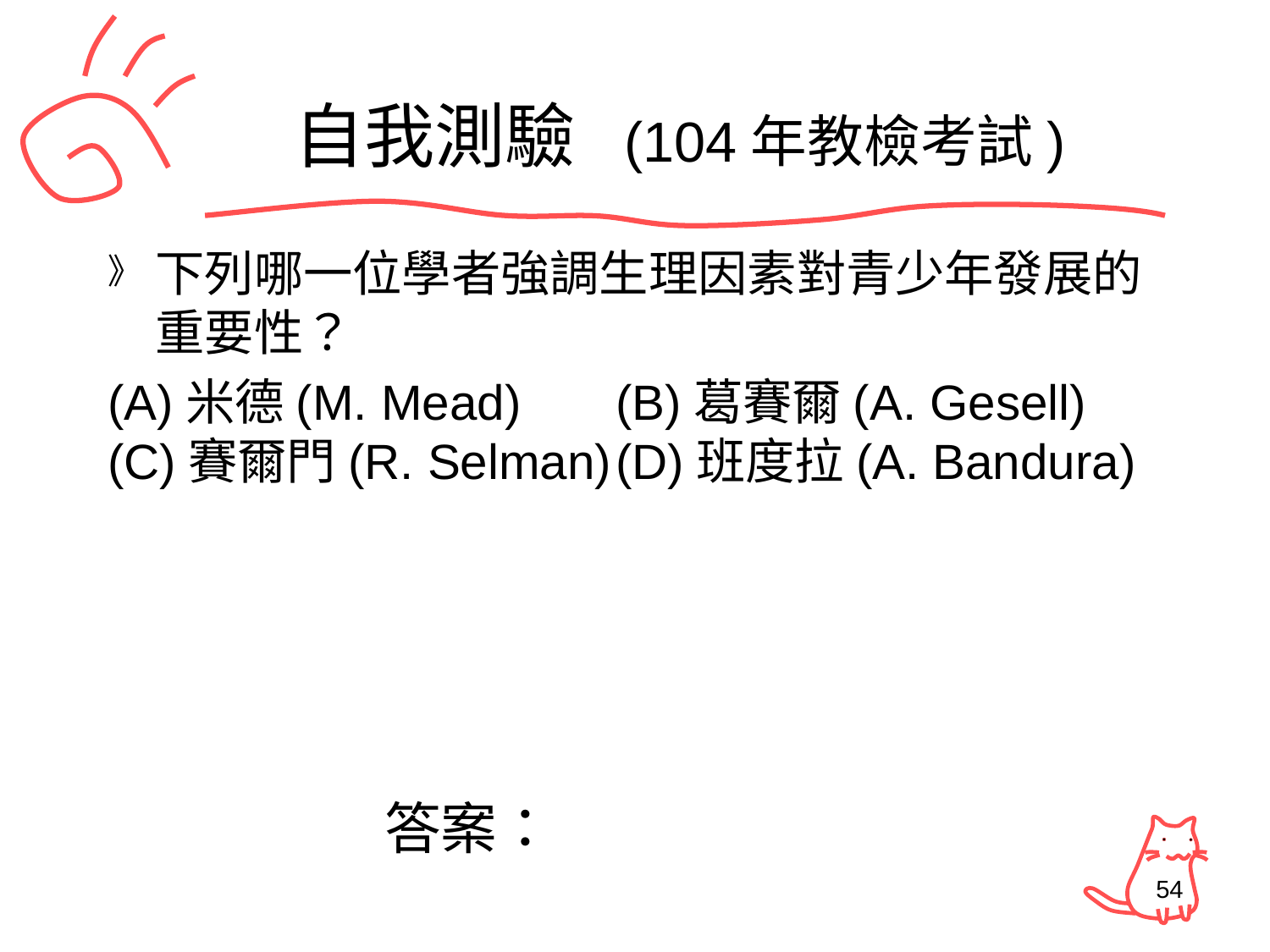

# 自我測驗  (104年教檢考試)
下列哪一位學者強調生理因素對青少年發展的重要性？
(A)米德(M. Mead)	(B)葛賽爾(A. Gesell) 	(C)賽爾門(R. Selman)	(D)班度拉(A. Bandura)

答案：
54